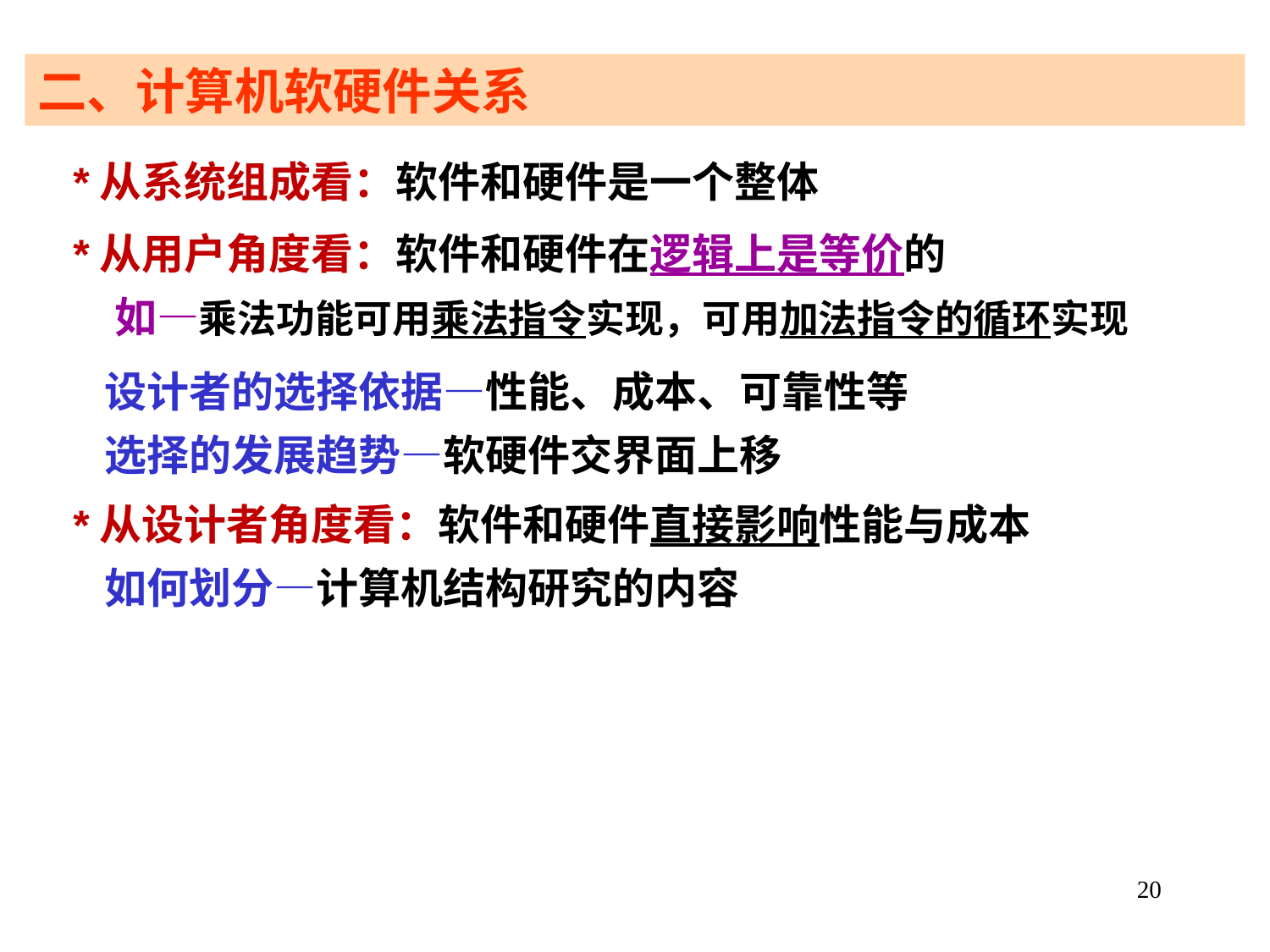

二、计算机软硬件关系
   *从系统组成看：软件和硬件是一个整体
   *从用户角度看：软件和硬件在逻辑上是等价的
       如—乘法功能可用乘法指令实现，可用加法指令的循环实现
      设计者的选择依据—性能、成本、可靠性等
      选择的发展趋势—软硬件交界面上移
   *从设计者角度看：软件和硬件直接影响性能与成本
      如何划分—计算机结构研究的内容
20